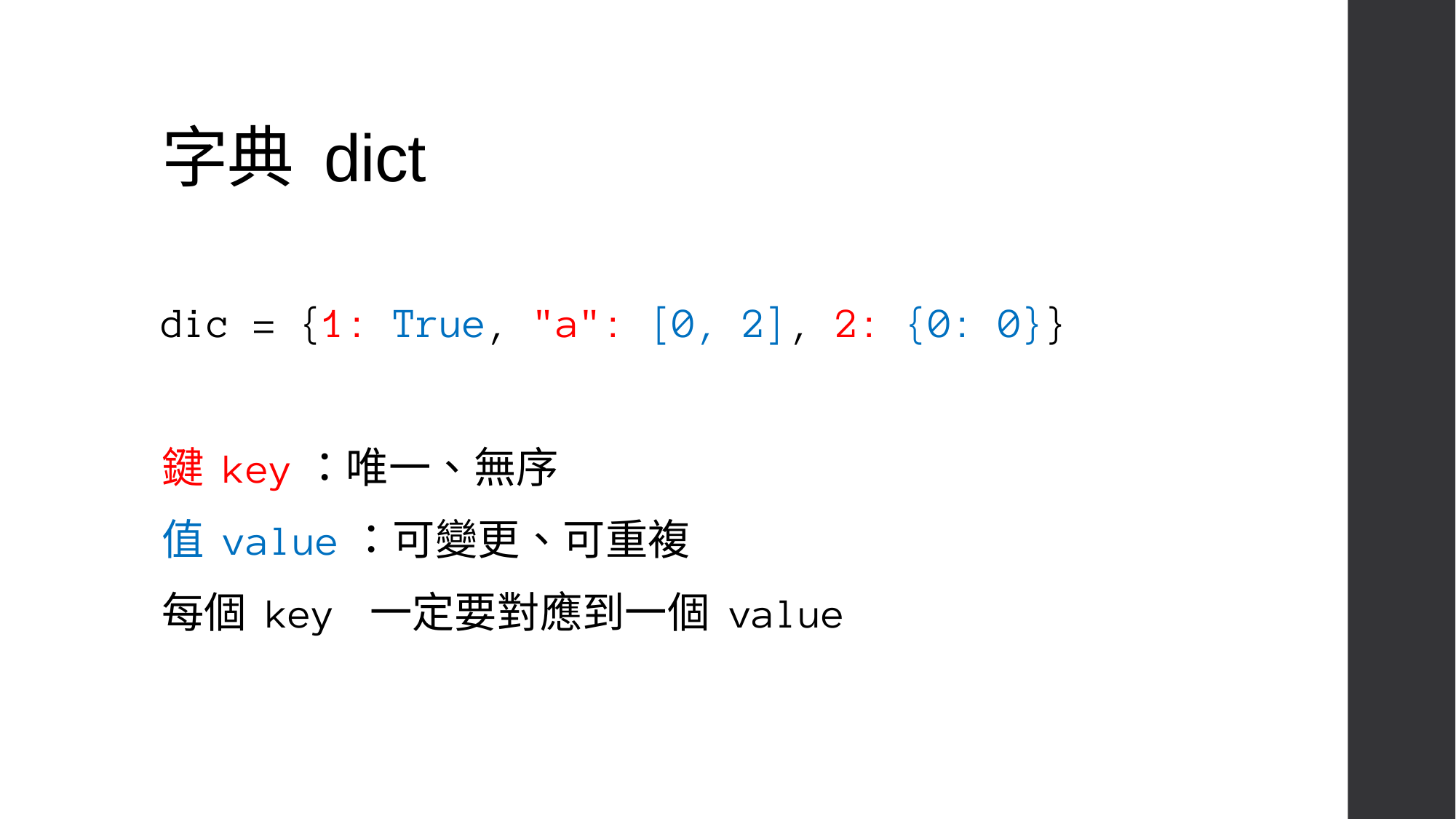

# 字典 dict

dic = {1: True, "a": [0, 2], 2: {0: 0}}

鍵 key：唯一、無序
值 value：可變更、可重複
每個 key 一定要對應到一個 value